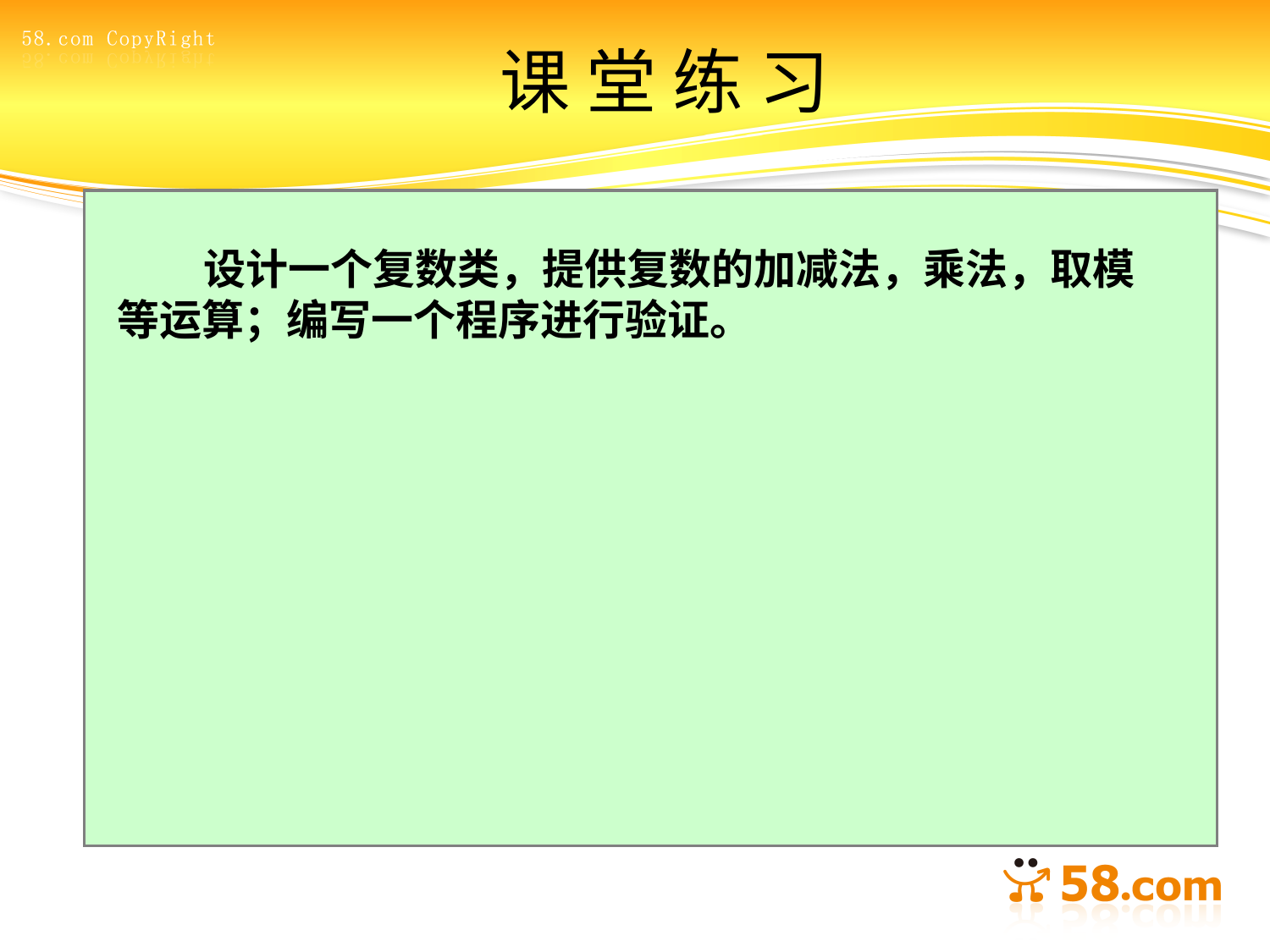

# 课 堂 练 习

        设计一个复数类，提供复数的加减法，乘法，取模等运算；编写一个程序进行验证。